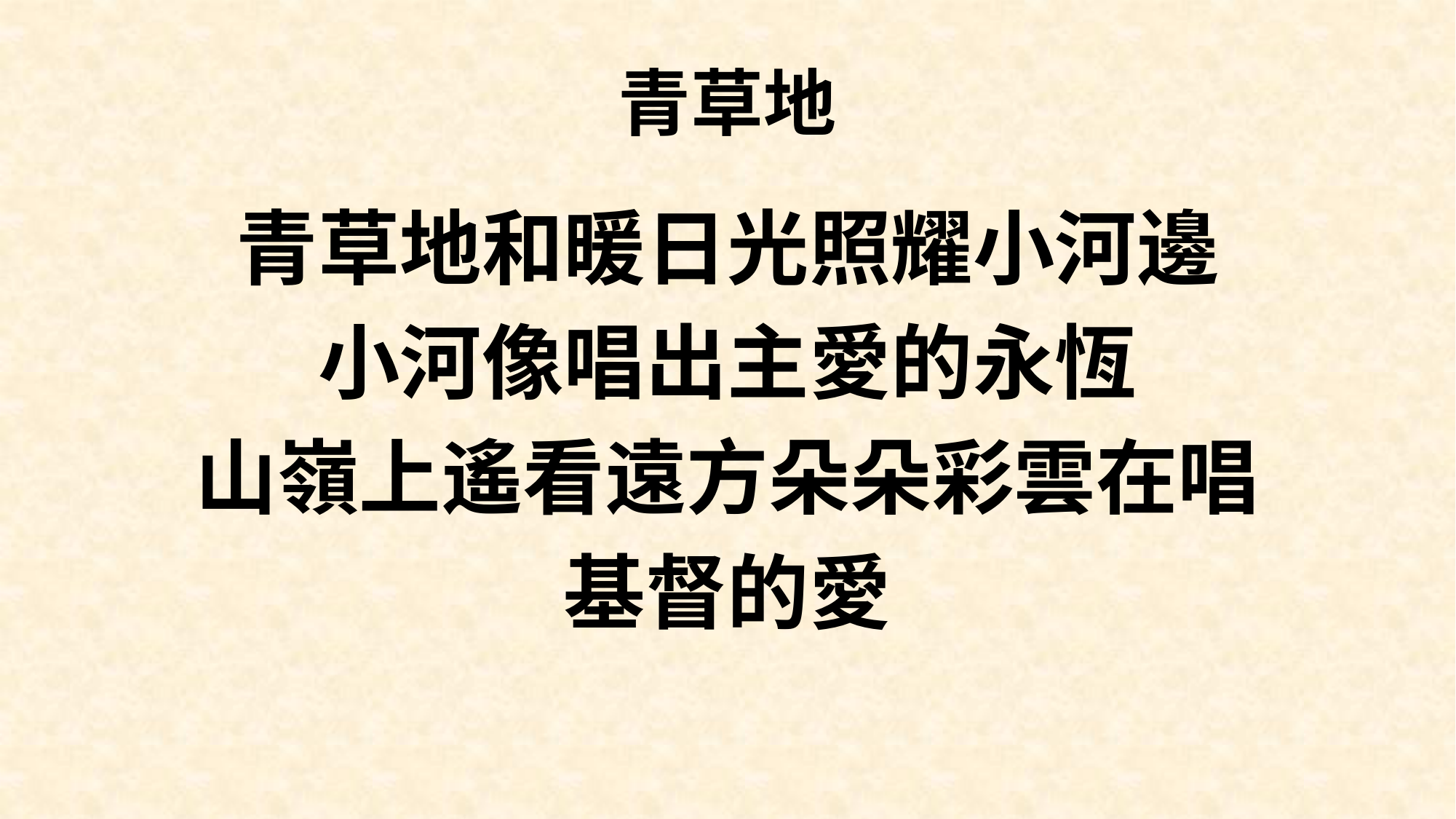

# 青草地
青草地和暖日光照耀小河邊
小河像唱出主愛的永恆
山嶺上遙看遠方朵朵彩雲在唱
基督的愛